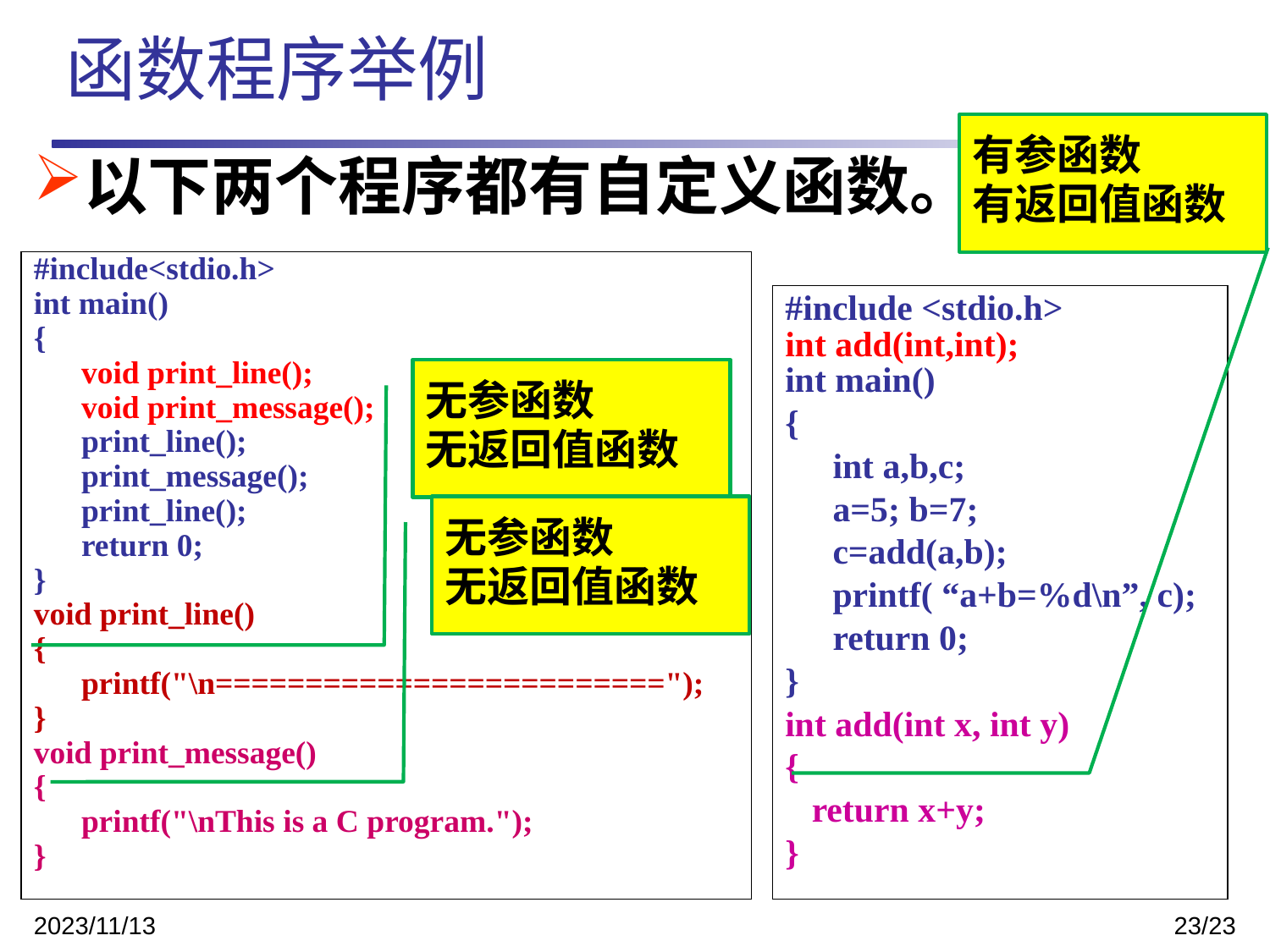

函数程序举例
有参函数
有返回值函数
以下两个程序都有自定义函数。
#include<stdio.h>
int main()
{
	void print_line();
	void print_message();
  	print_line();
  	print_message();
  	print_line();
	return 0;
}
void print_line()
{
  	printf("\n=========================");
}
void print_message()
{
  	printf("\nThis is a C program.");
}
#include <stdio.h>
int add(int,int);
int main()
{
	int a,b,c;
 	a=5; b=7;
 	c=add(a,b);
	printf( “a+b=%d\n”, c);
	return 0;
}
int add(int x, int y)
{
   return x+y;
}
无参函数
无返回值函数
无参函数
无返回值函数
2023/11/13
23/23